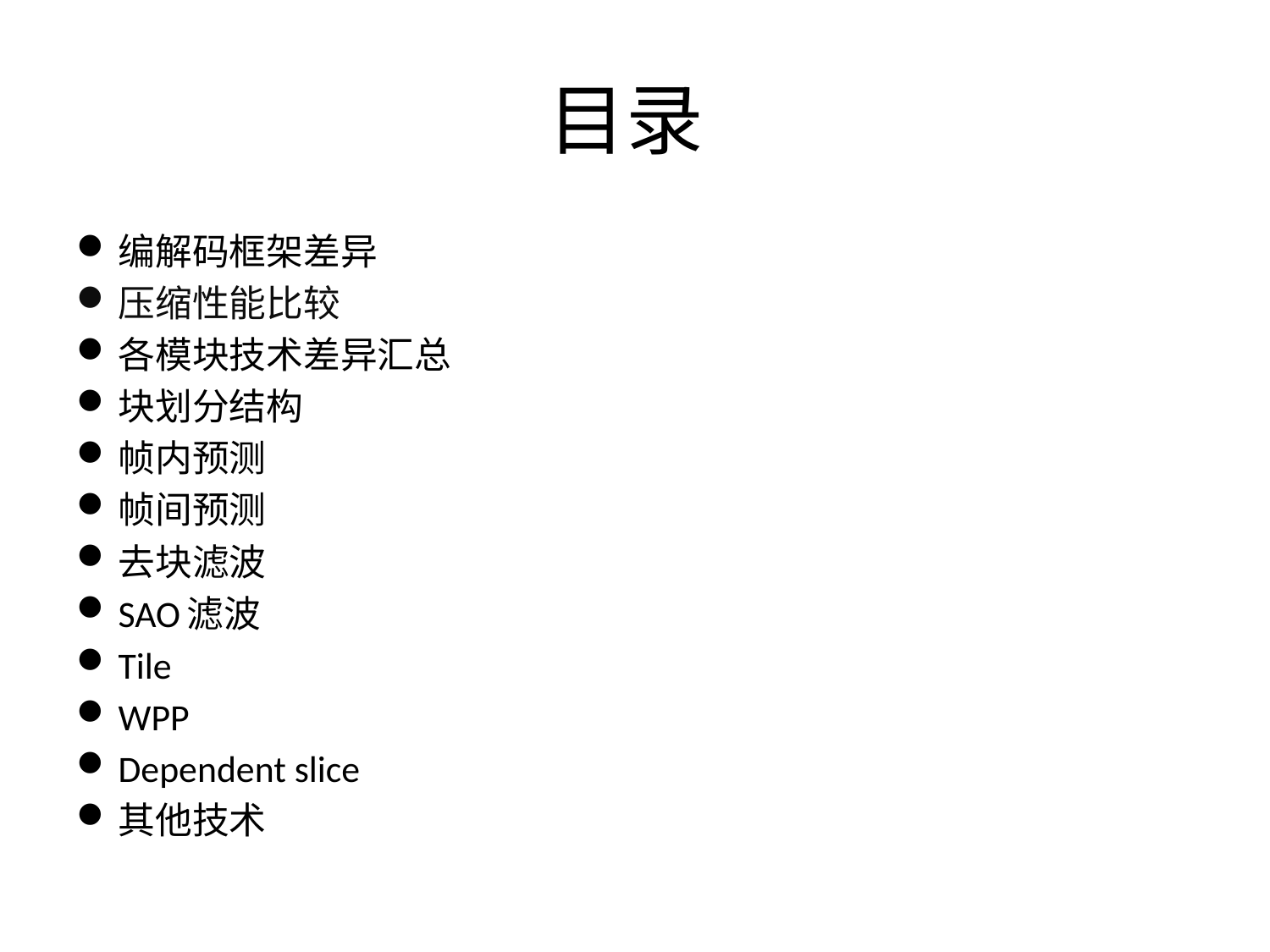

# 目录
编解码框架差异
压缩性能比较
各模块技术差异汇总
块划分结构
帧内预测
帧间预测
去块滤波
SAO滤波
Tile
WPP
Dependent slice
其他技术